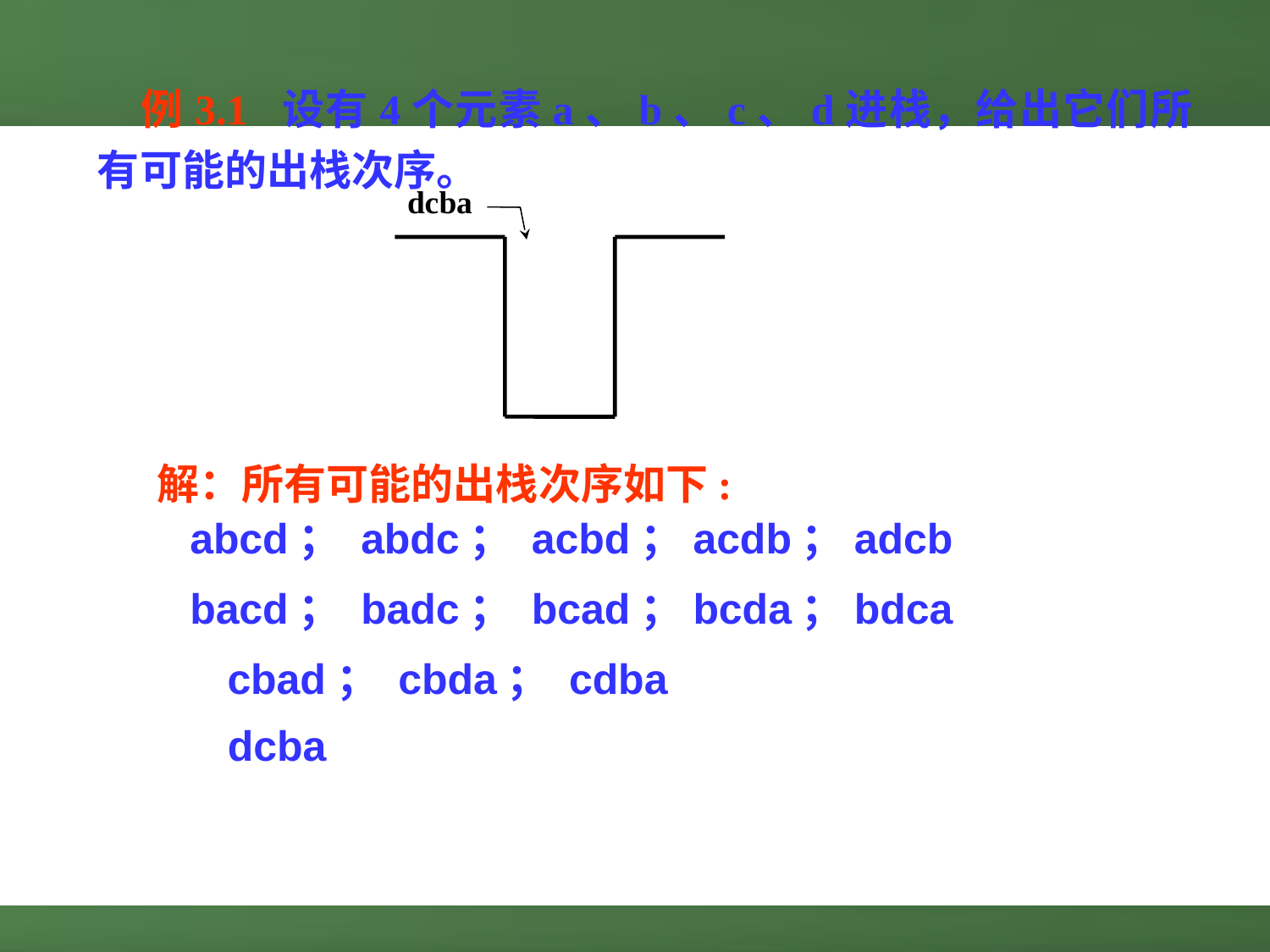

例3.1  设有4个元素a、b、c、d进栈，给出它们所有可能的出栈次序。
dcba

解：所有可能的出栈次序如下:
abcd； abdc； acbd；acdb；adcb
bacd； badc； bcad；bcda；bdca
cbad； cbda； cdba
dcba